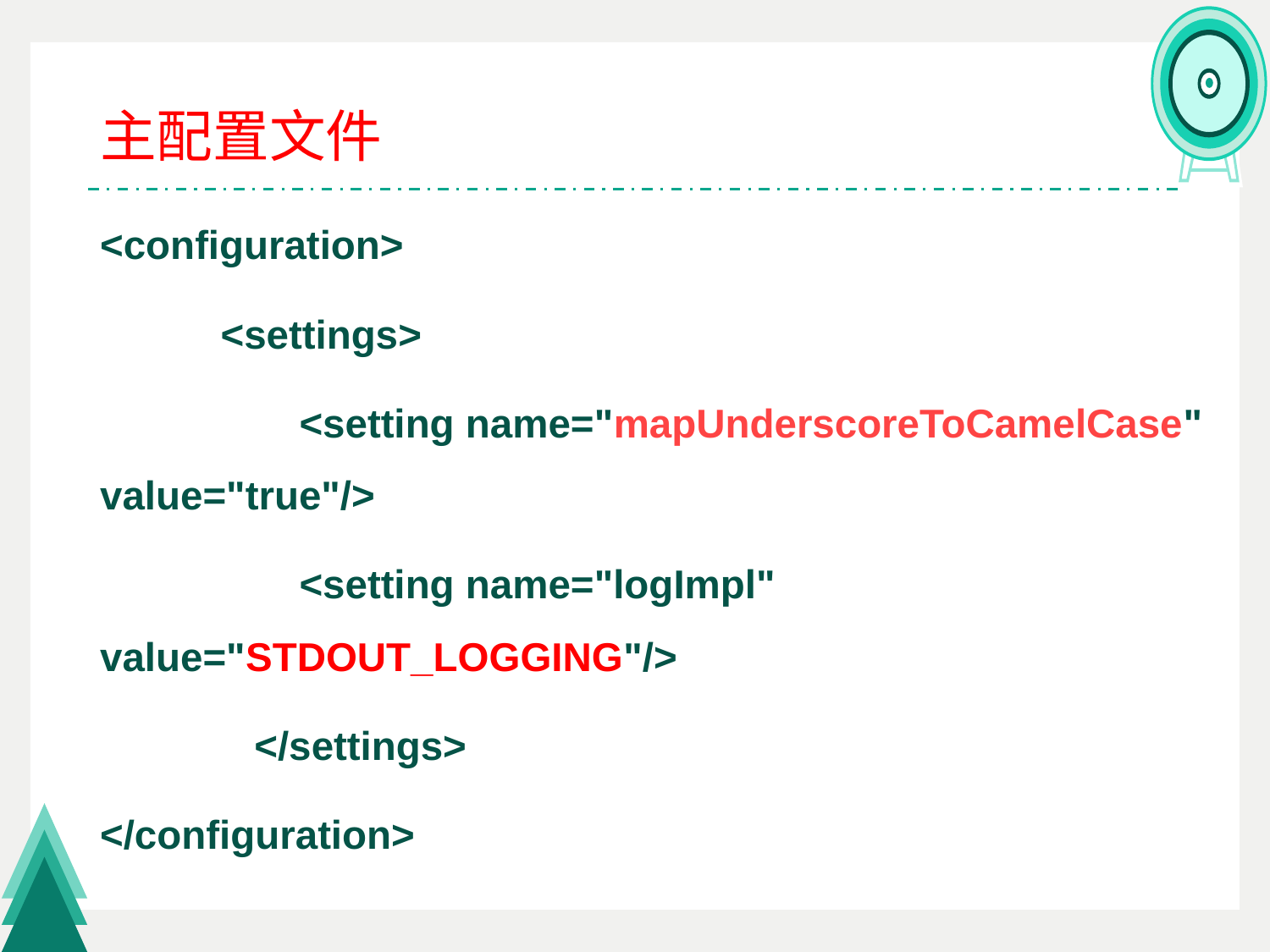

# 主配置文件
<configuration>
	<settings>
        <setting name="mapUnderscoreToCamelCase" value="true"/>
        <setting name="logImpl" value="STDOUT_LOGGING"/>
    </settings>
</configuration>